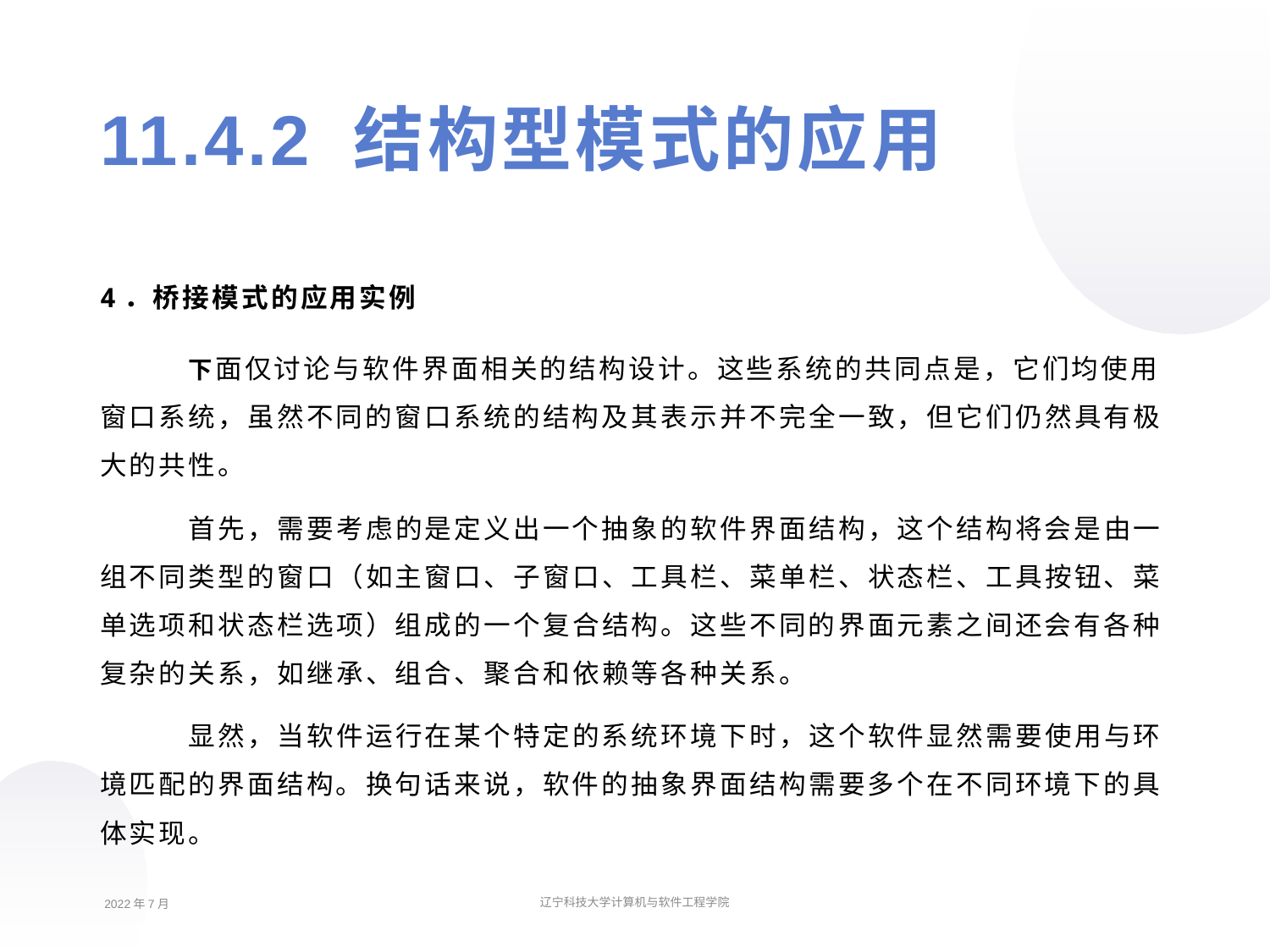

11.4.2 结构型模式的应用
4．桥接模式的应用实例
下面仅讨论与软件界面相关的结构设计。这些系统的共同点是，它们均使用窗口系统，虽然不同的窗口系统的结构及其表示并不完全一致，但它们仍然具有极大的共性。
首先，需要考虑的是定义出一个抽象的软件界面结构，这个结构将会是由一组不同类型的窗口（如主窗口、子窗口、工具栏、菜单栏、状态栏、工具按钮、菜单选项和状态栏选项）组成的一个复合结构。这些不同的界面元素之间还会有各种复杂的关系，如继承、组合、聚合和依赖等各种关系。
显然，当软件运行在某个特定的系统环境下时，这个软件显然需要使用与环境匹配的界面结构。换句话来说，软件的抽象界面结构需要多个在不同环境下的具体实现。

2022年7月
辽宁科技大学计算机与软件工程学院
99